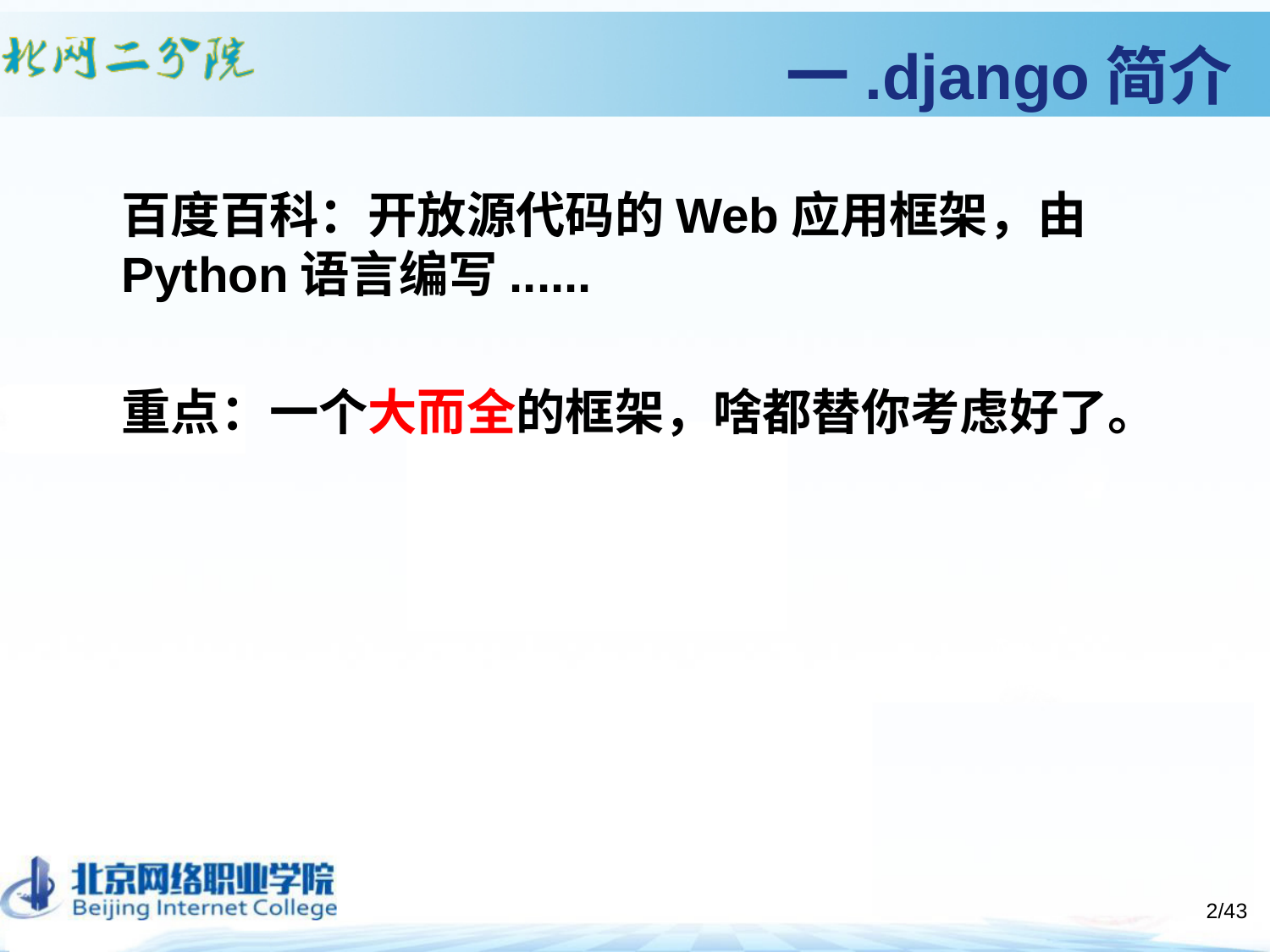

# 一.django简介
百度百科：开放源代码的Web应用框架，由Python语言编写......

重点：一个大而全的框架，啥都替你考虑好了。

2/43